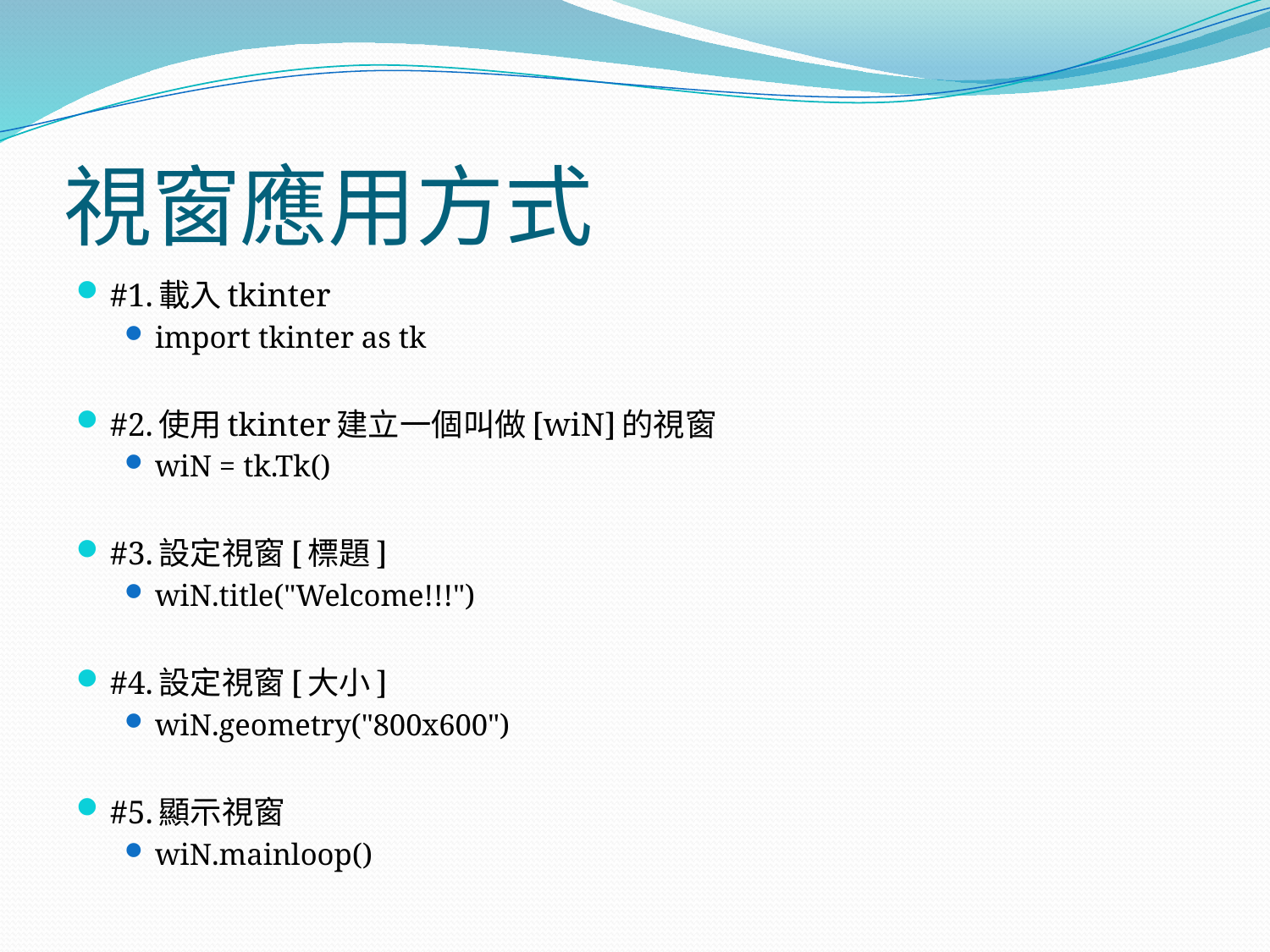

# 視窗應用方式
#1.載入tkinter
import tkinter as tk

#2.使用tkinter建立一個叫做[wiN]的視窗
wiN = tk.Tk()

#3.設定視窗[標題]
wiN.title("Welcome!!!")

#4.設定視窗[大小]
wiN.geometry("800x600")

#5.顯示視窗
wiN.mainloop()